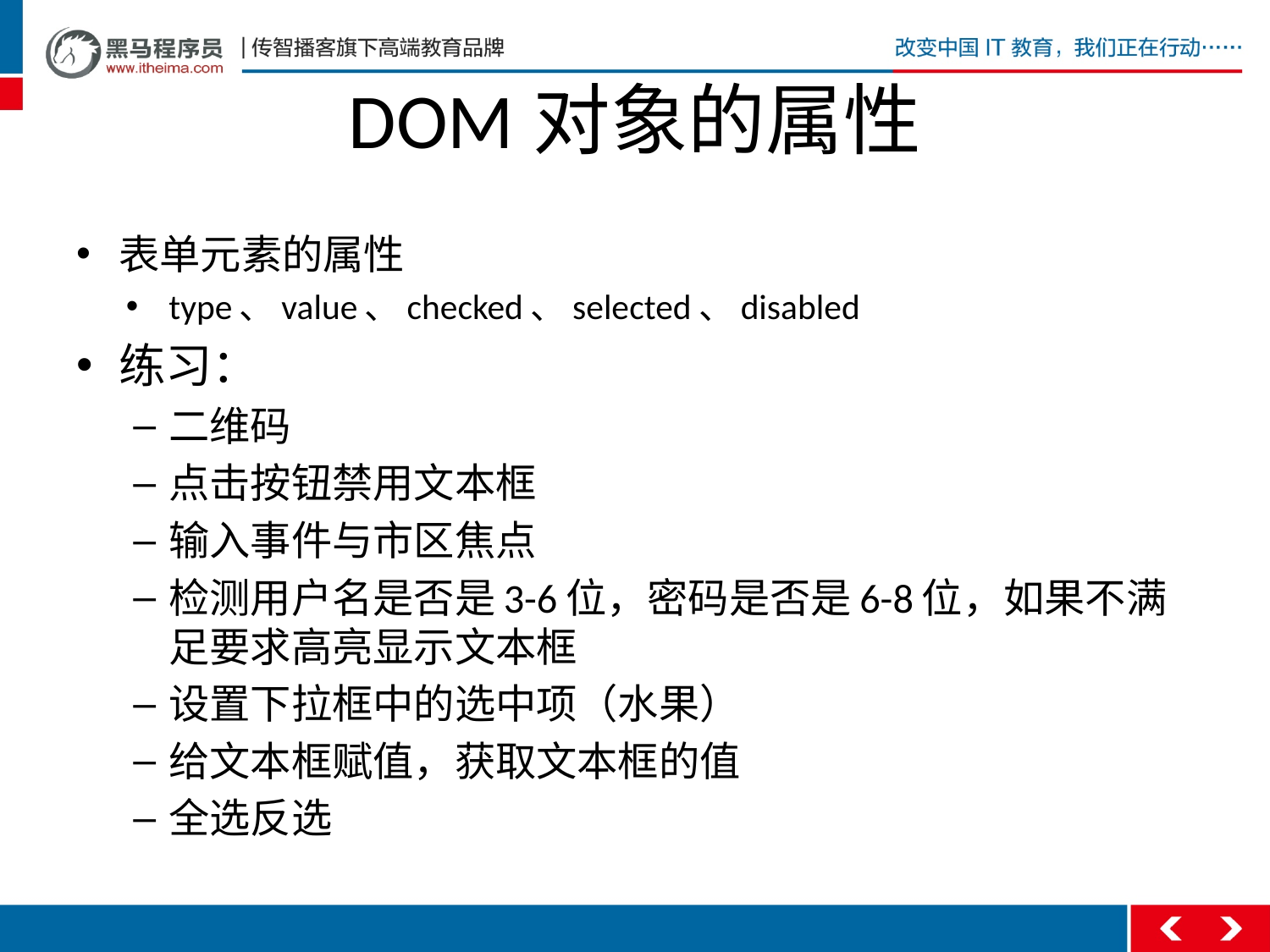

# DOM对象的属性
表单元素的属性
type、value、checked、selected、disabled
练习：
二维码
点击按钮禁用文本框
输入事件与市区焦点
检测用户名是否是3-6位，密码是否是6-8位，如果不满足要求高亮显示文本框
设置下拉框中的选中项（水果）
给文本框赋值，获取文本框的值
全选反选